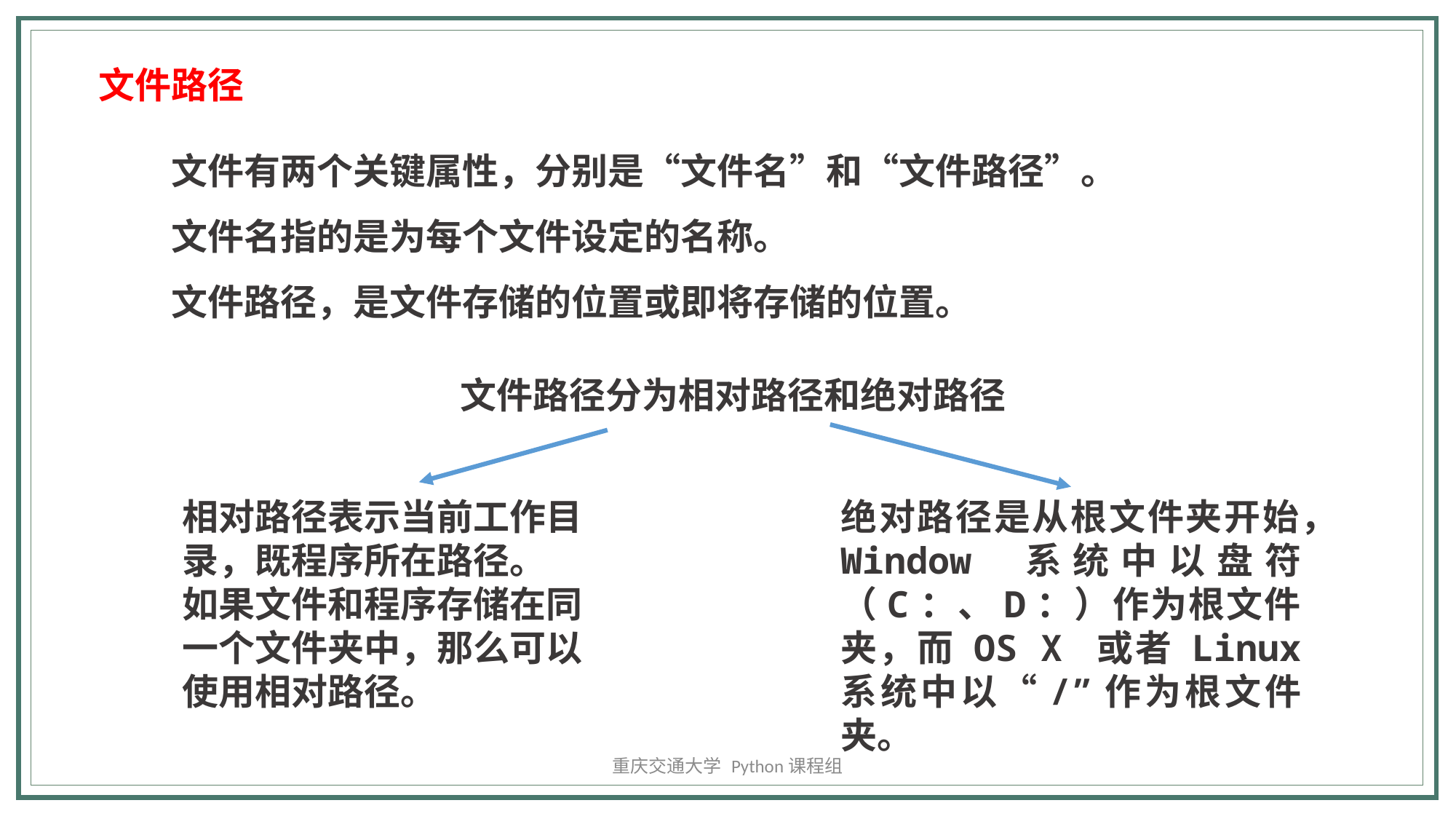

文件路径
文件有两个关键属性，分别是“文件名”和“文件路径”。
文件名指的是为每个文件设定的名称。
文件路径，是文件存储的位置或即将存储的位置。
文件路径分为相对路径和绝对路径
相对路径表示当前工作目录，既程序所在路径。
如果文件和程序存储在同一个文件夹中，那么可以使用相对路径。
绝对路径是从根文件夹开始，Window 系统中以盘符（C：、D：）作为根文件夹，而 OS X 或者 Linux 系统中以“/”作为根文件夹。
重庆交通大学 Python课程组